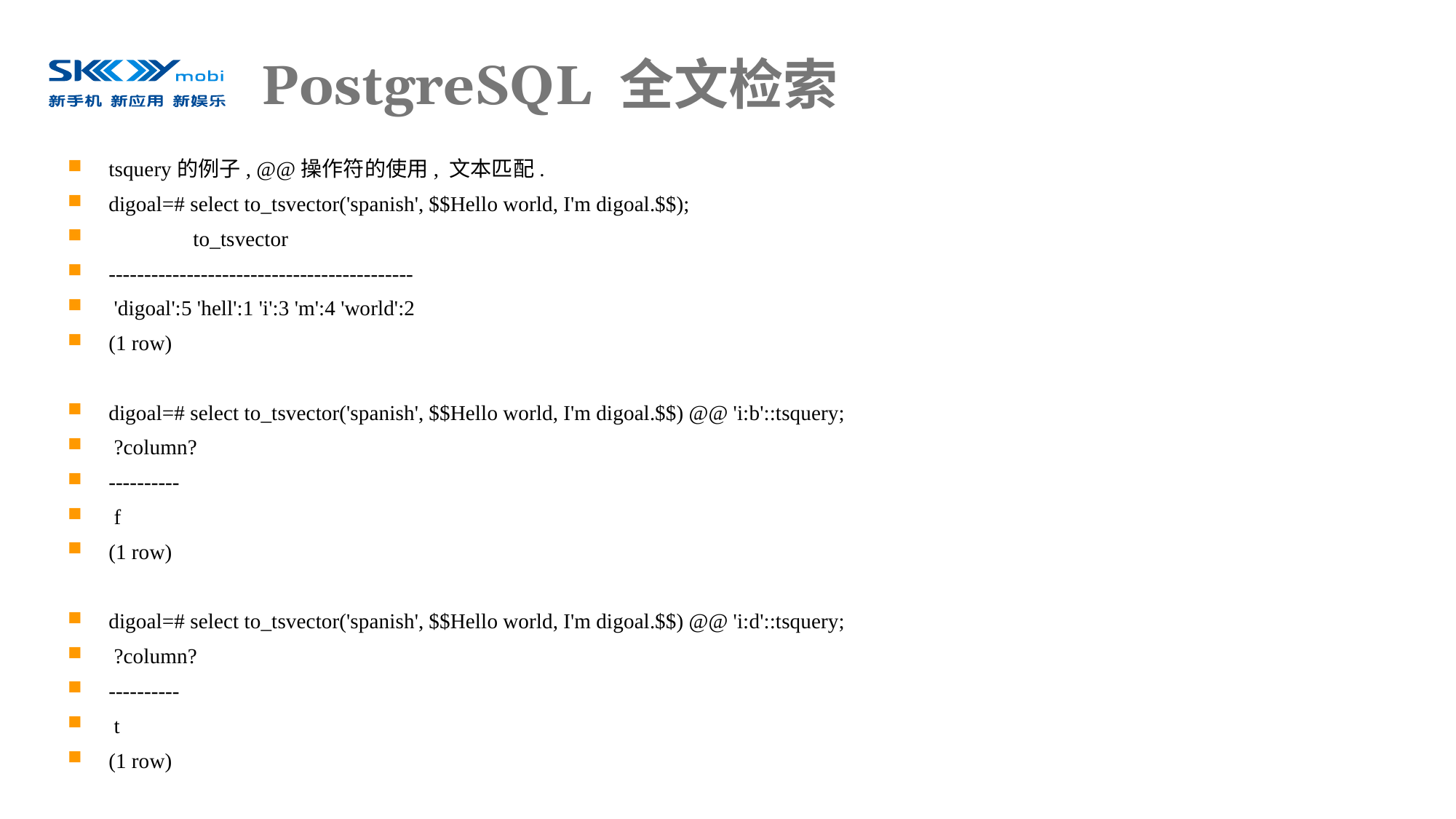

# PostgreSQL 全文检索
tsquery的例子, @@操作符的使用, 文本匹配.
digoal=# select to_tsvector('spanish', $$Hello world, I'm digoal.$$);
                to_tsvector
-------------------------------------------
 'digoal':5 'hell':1 'i':3 'm':4 'world':2
(1 row)

digoal=# select to_tsvector('spanish', $$Hello world, I'm digoal.$$) @@ 'i:b'::tsquery;
 ?column?
----------
 f
(1 row)

digoal=# select to_tsvector('spanish', $$Hello world, I'm digoal.$$) @@ 'i:d'::tsquery;
 ?column?
----------
 t
(1 row)